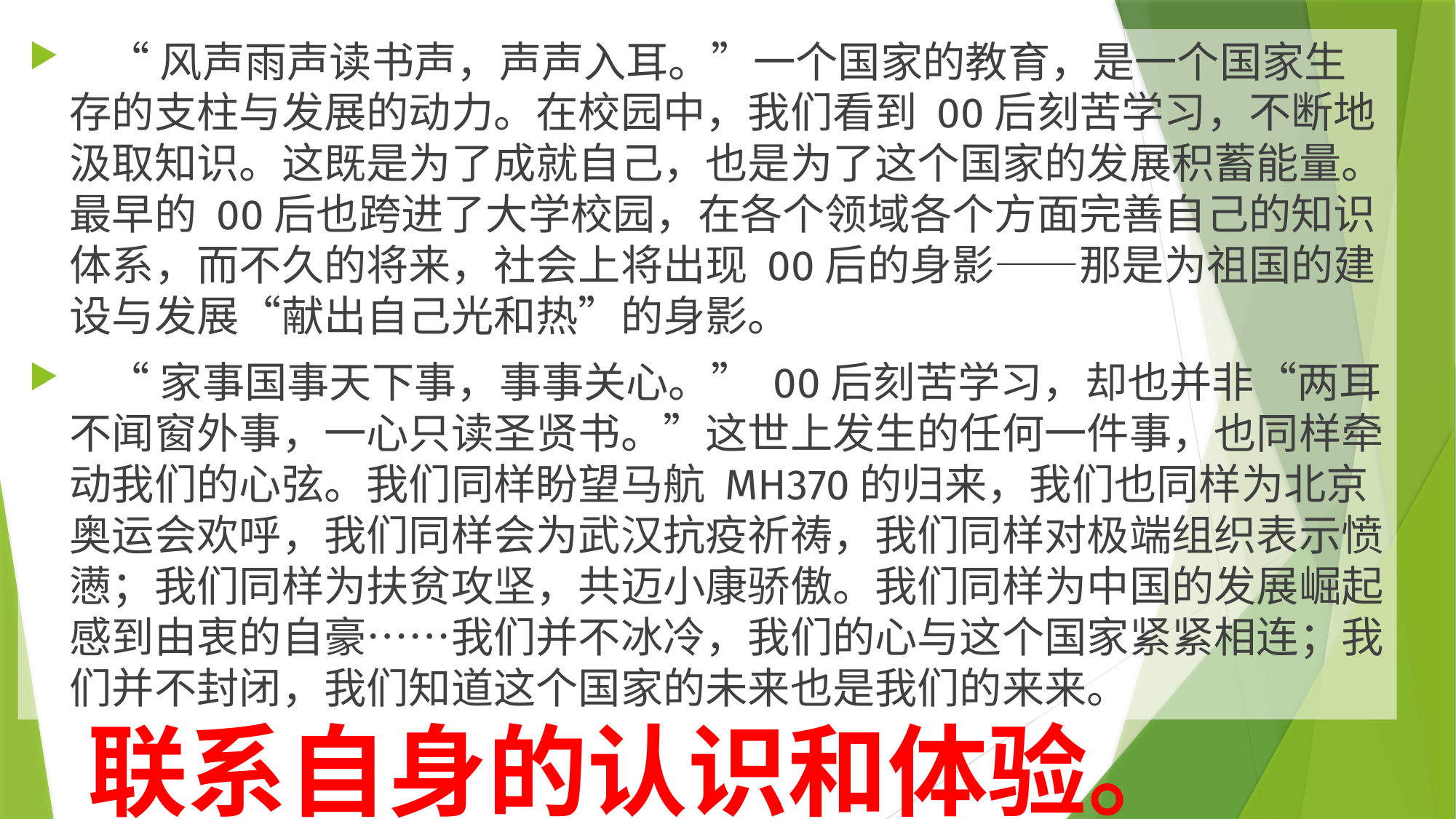

“风声雨声读书声，声声入耳。”一个国家的教育，是一个国家生存的支柱与发展的动力。在校园中，我们看到 00后刻苦学习，不断地汲取知识。这既是为了成就自己，也是为了这个国家的发展积蓄能量。最早的 00后也跨进了大学校园，在各个领域各个方面完善自己的知识体系，而不久的将来，社会上将出现 00后的身影——那是为祖国的建设与发展“献出自己光和热”的身影。
    “家事国事天下事，事事关心。” 00后刻苦学习，却也并非“两耳不闻窗外事，一心只读圣贤书。”这世上发生的任何一件事，也同样牵动我们的心弦。我们同样盼望马航 MH370的归来，我们也同样为北京奥运会欢呼，我们同样会为武汉抗疫祈祷，我们同样对极端组织表示愤懑；我们同样为扶贫攻坚，共迈小康骄傲。我们同样为中国的发展崛起感到由衷的自豪……我们并不冰冷，我们的心与这个国家紧紧相连；我们并不封闭，我们知道这个国家的未来也是我们的来来。
# 联系自身的认识和体验。